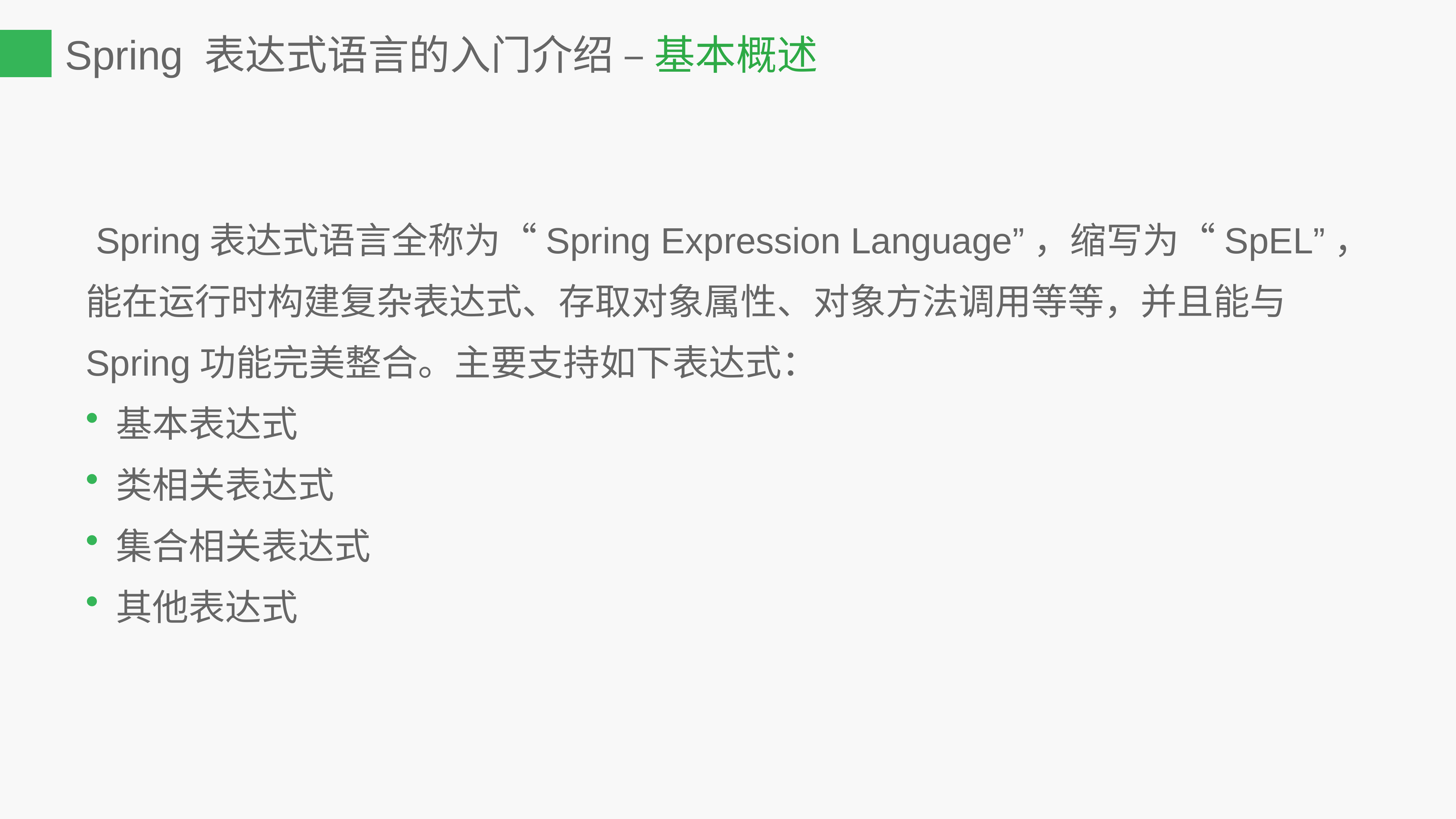

Spring 表达式语言的入门介绍 – 基本概述

 Spring表达式语言全称为“Spring Expression Language”，缩写为“SpEL”，能在运行时构建复杂表达式、存取对象属性、对象方法调用等等，并且能与Spring功能完美整合。主要支持如下表达式：
基本表达式
类相关表达式
集合相关表达式
其他表达式